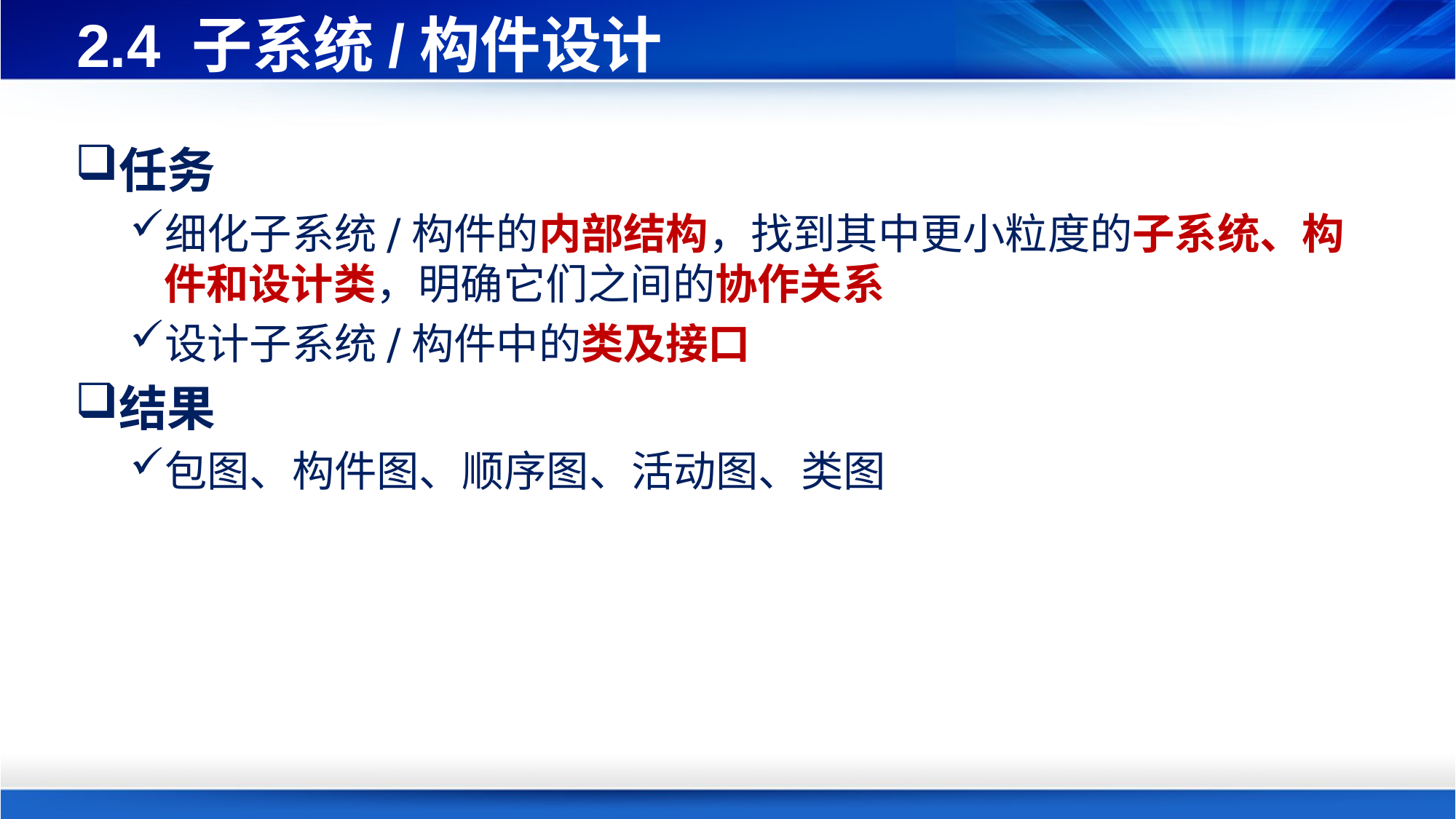

# 2.4 子系统/构件设计
任务
细化子系统/构件的内部结构，找到其中更小粒度的子系统、构件和设计类，明确它们之间的协作关系
设计子系统/构件中的类及接口
结果
包图、构件图、顺序图、活动图、类图